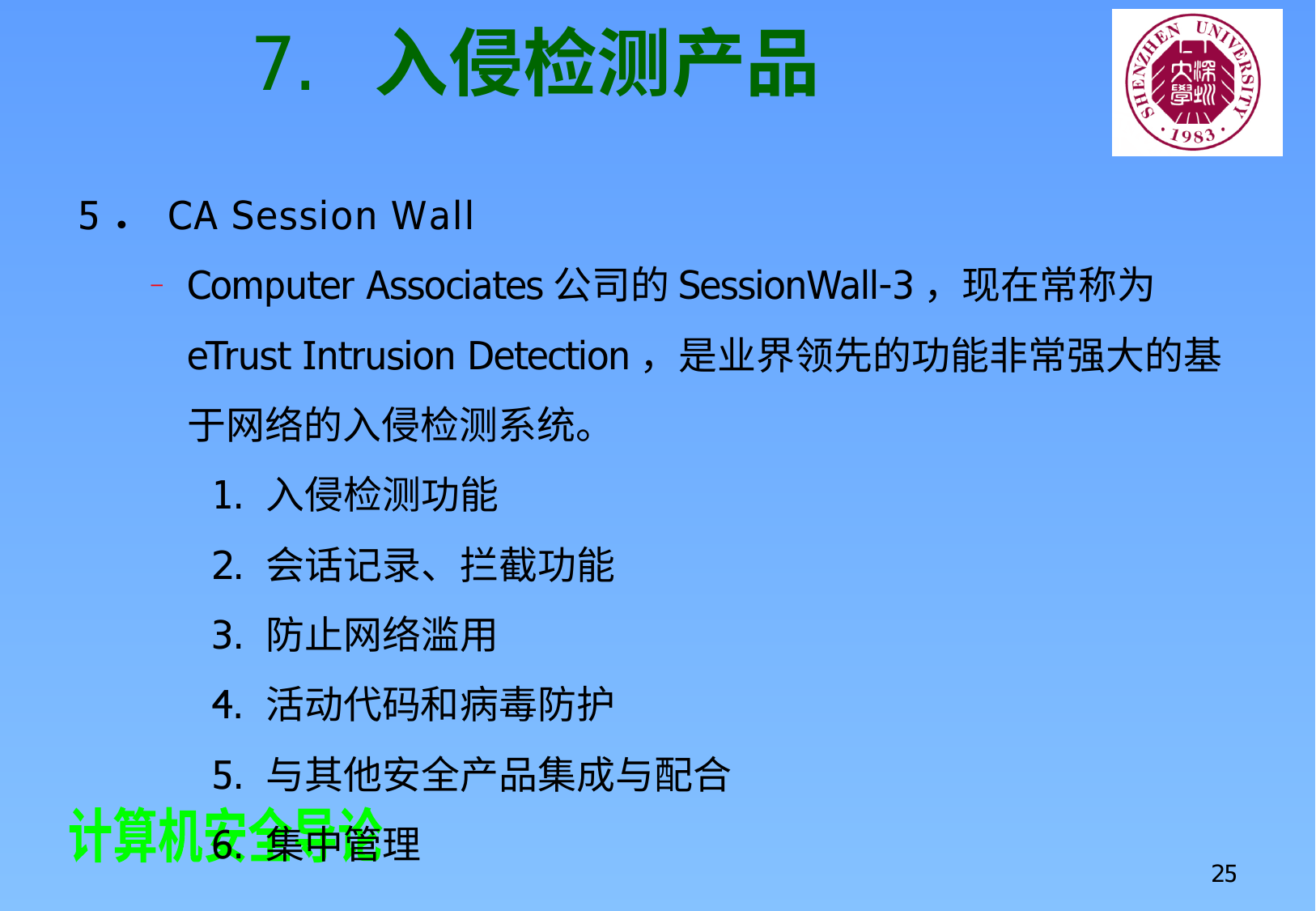

# 7.	入侵检测产品
5． CA Session Wall
Computer Associates公司的SessionWall-3，现在常称为eTrust Intrusion Detection，是业界领先的功能非常强大的基于网络的入侵检测系统。
1. 入侵检测功能
2. 会话记录、拦截功能
3. 防止网络滥用
4. 活动代码和病毒防护
5. 与其他安全产品集成与配合
6. 集中管理
25